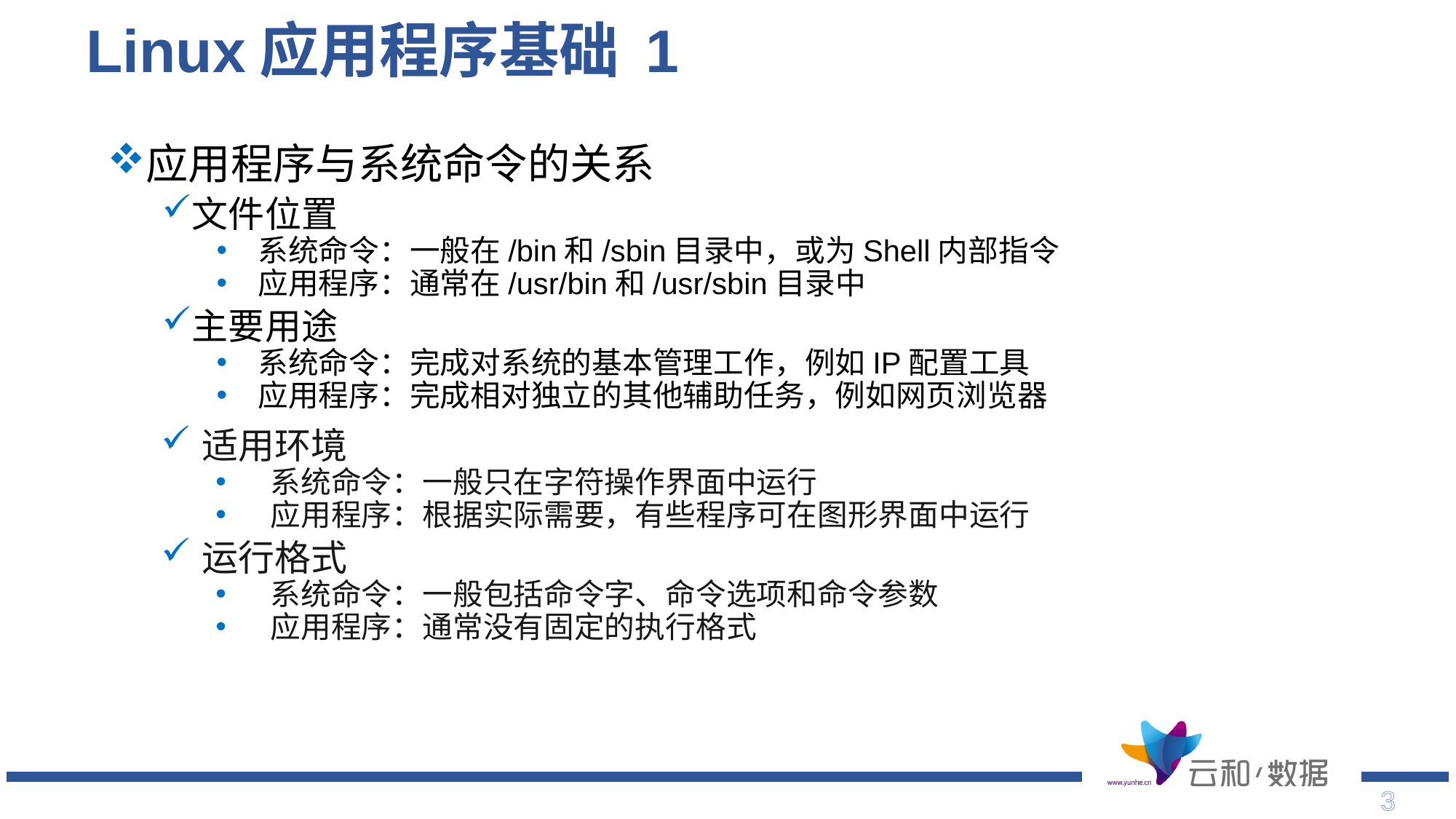

# Linux应用程序基础 1
应用程序与系统命令的关系
文件位置
 系统命令：一般在/bin和/sbin目录中，或为Shell内部指令
 应用程序：通常在/usr/bin和/usr/sbin目录中
主要用途
 系统命令：完成对系统的基本管理工作，例如IP配置工具
 应用程序：完成相对独立的其他辅助任务，例如网页浏览器

适用环境
 系统命令：一般只在字符操作界面中运行
 应用程序：根据实际需要，有些程序可在图形界面中运行
运行格式
 系统命令：一般包括命令字、命令选项和命令参数
 应用程序：通常没有固定的执行格式